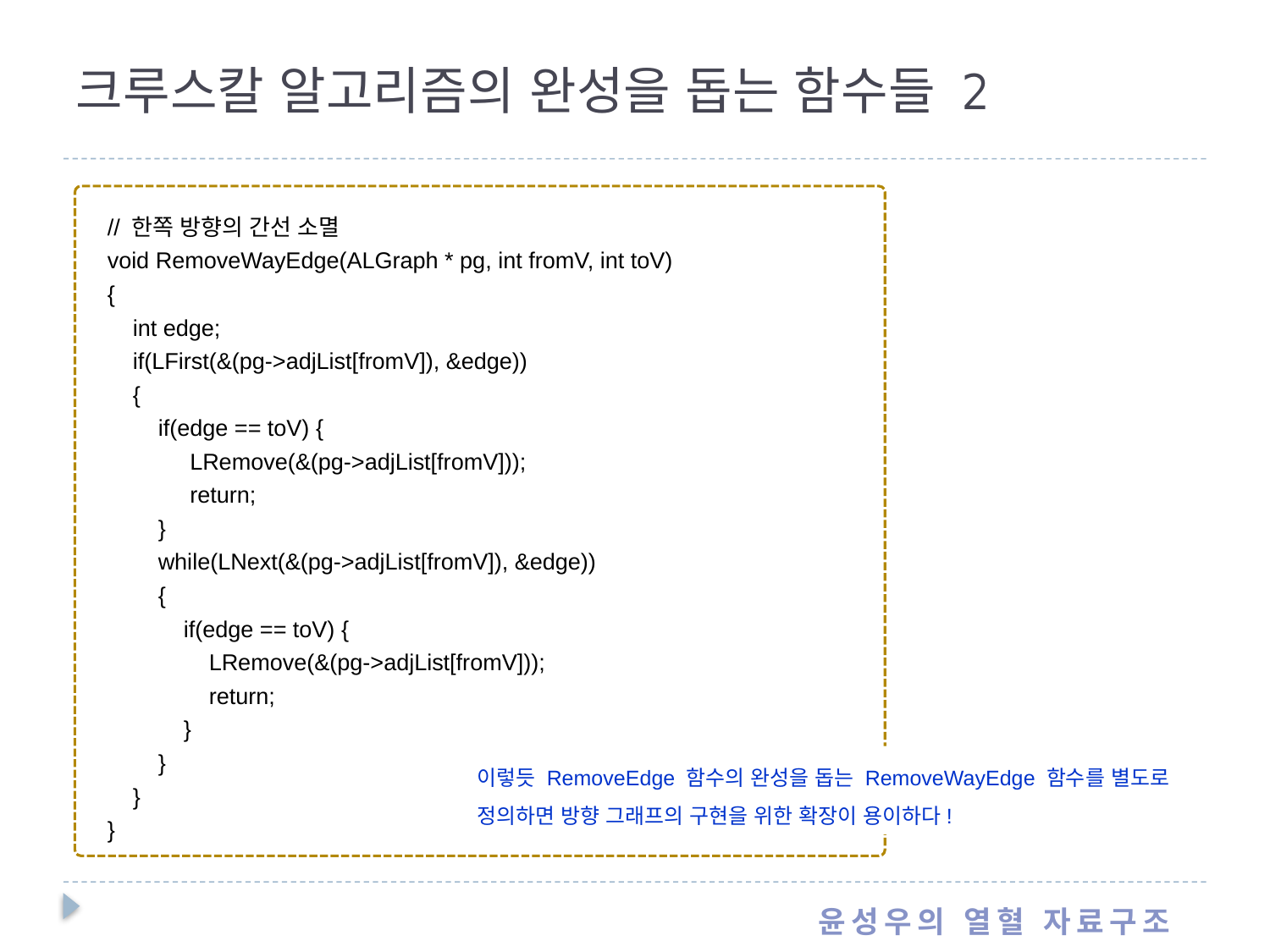

# 크루스칼 알고리즘의 완성을 돕는 함수들 2

// 한쪽 방향의 간선 소멸
void RemoveWayEdge(ALGraph * pg, int fromV, int toV)
{
    int edge;
    if(LFirst(&(pg->adjList[fromV]), &edge))
    {
        if(edge == toV) {
             LRemove(&(pg->adjList[fromV]));
             return;
        }
        while(LNext(&(pg->adjList[fromV]), &edge))
        {
            if(edge == toV) {
                LRemove(&(pg->adjList[fromV]));
                return;
            }
        }
    }
}
이렇듯 RemoveEdge 함수의 완성을 돕는 RemoveWayEdge 함수를 별도로 정의하면 방향 그래프의 구현을 위한 확장이 용이하다!
윤성우의 열혈 자료구조